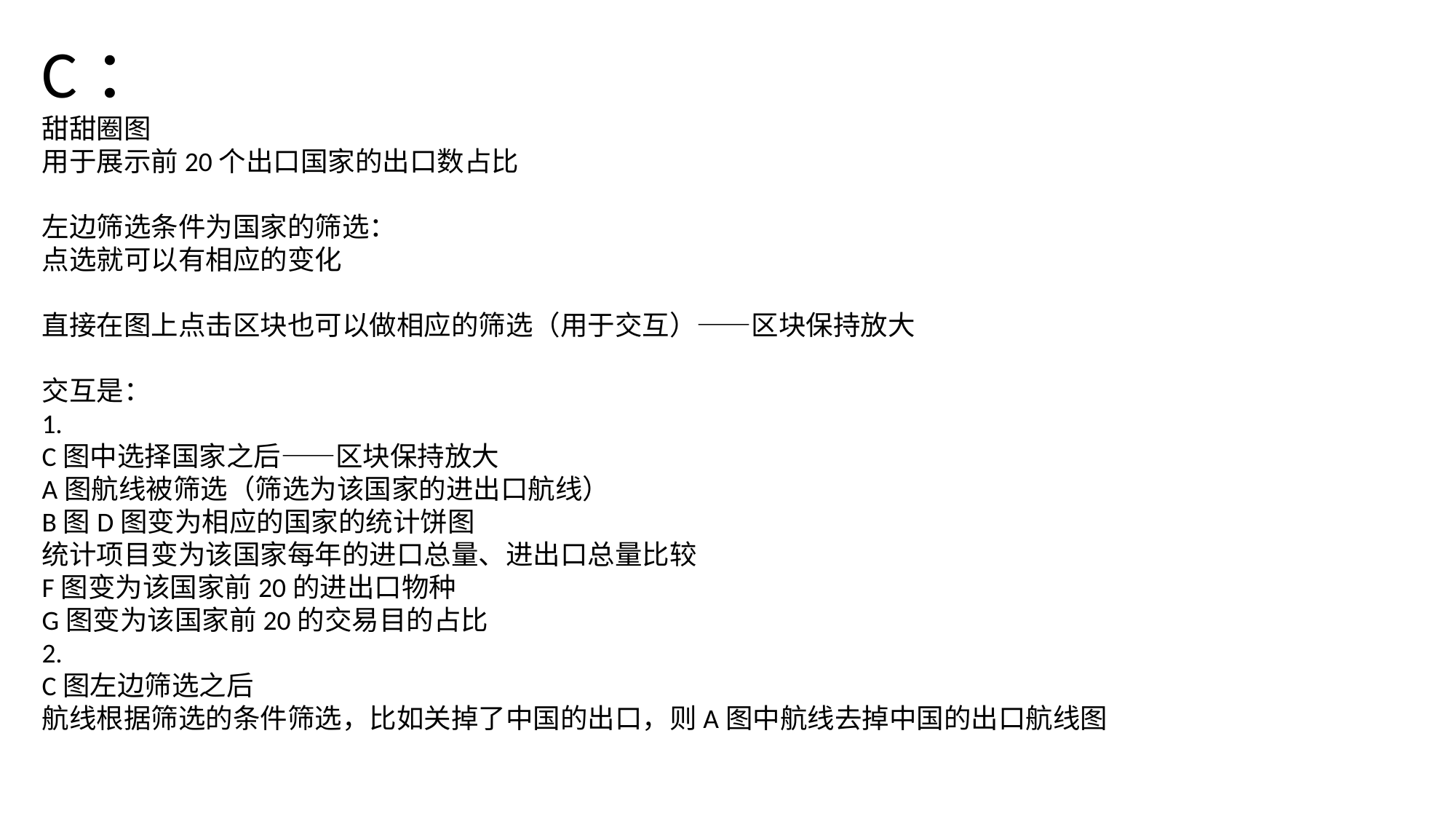

C：
甜甜圈图
用于展示前20个出口国家的出口数占比

左边筛选条件为国家的筛选：
点选就可以有相应的变化

直接在图上点击区块也可以做相应的筛选（用于交互）——区块保持放大

交互是：
1.
C图中选择国家之后——区块保持放大
A图航线被筛选（筛选为该国家的进出口航线）
B图D图变为相应的国家的统计饼图
统计项目变为该国家每年的进口总量、进出口总量比较
F图变为该国家前20的进出口物种
G图变为该国家前20的交易目的占比
2.
C图左边筛选之后
航线根据筛选的条件筛选，比如关掉了中国的出口，则A图中航线去掉中国的出口航线图